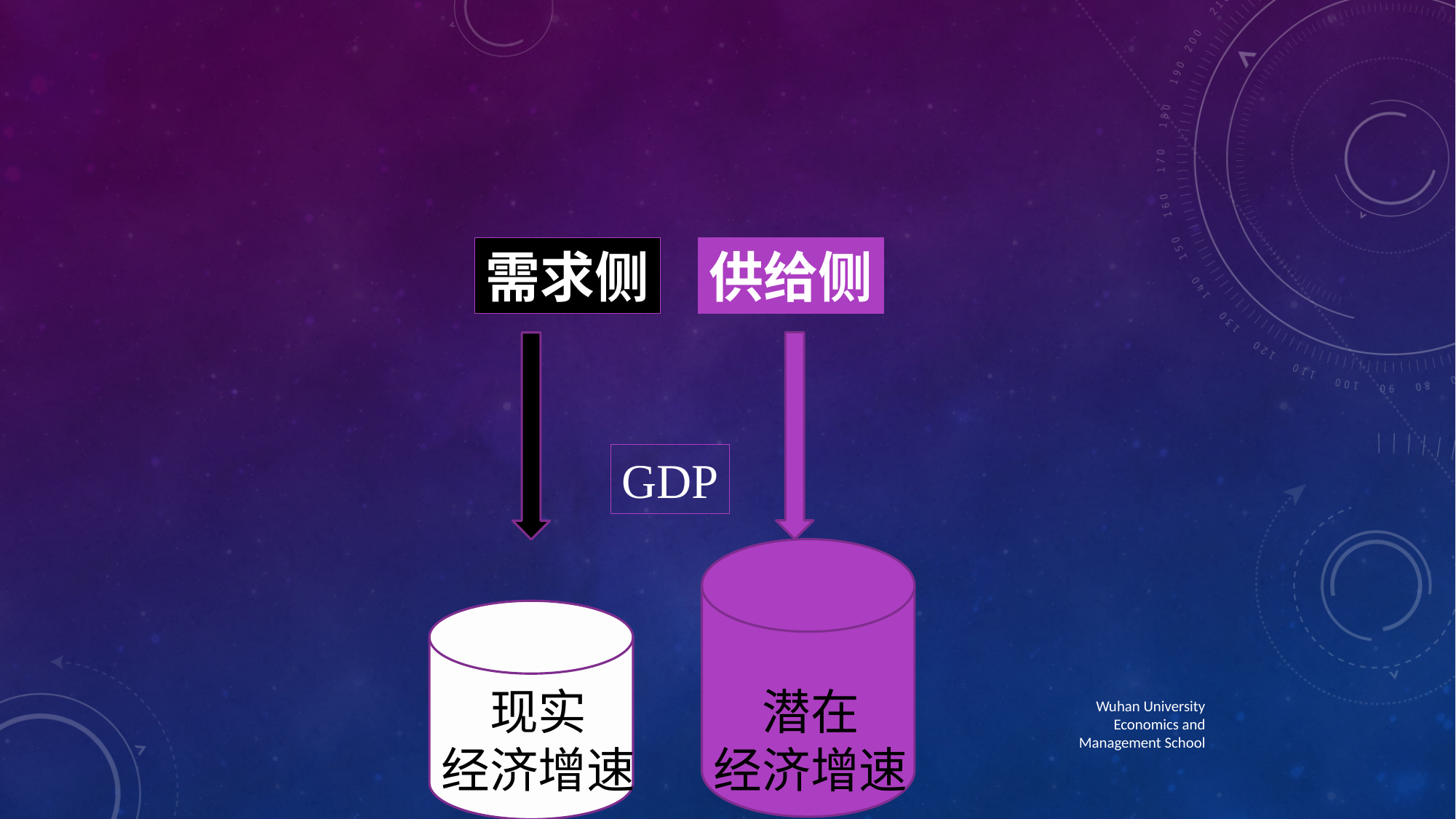

供给侧
需求侧

GDP

现实
经济增速
潜在
经济增速
Wuhan University Economics and Management School